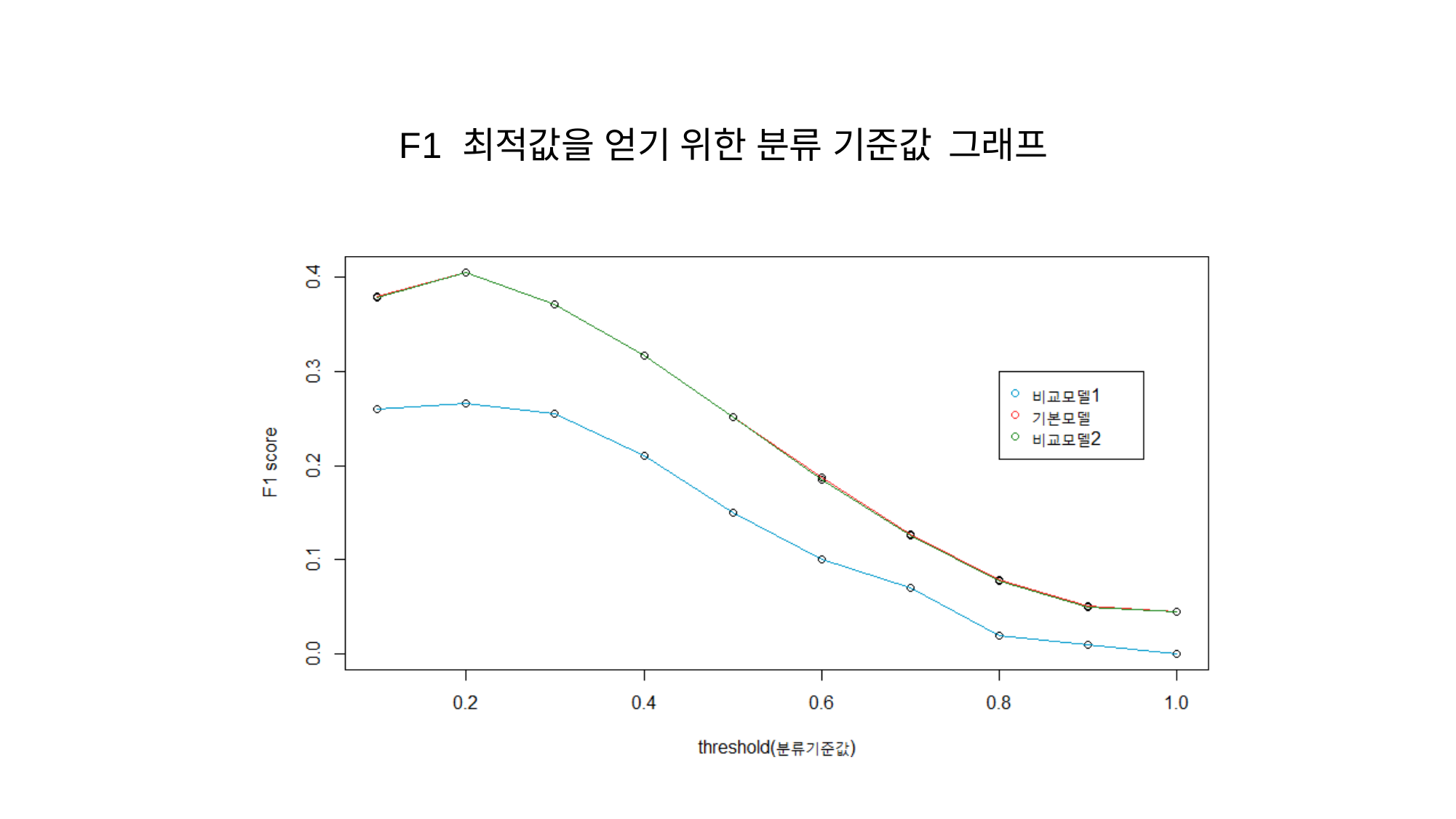

# F1 최적값을 얻기 위한 분류 기준값 그래프